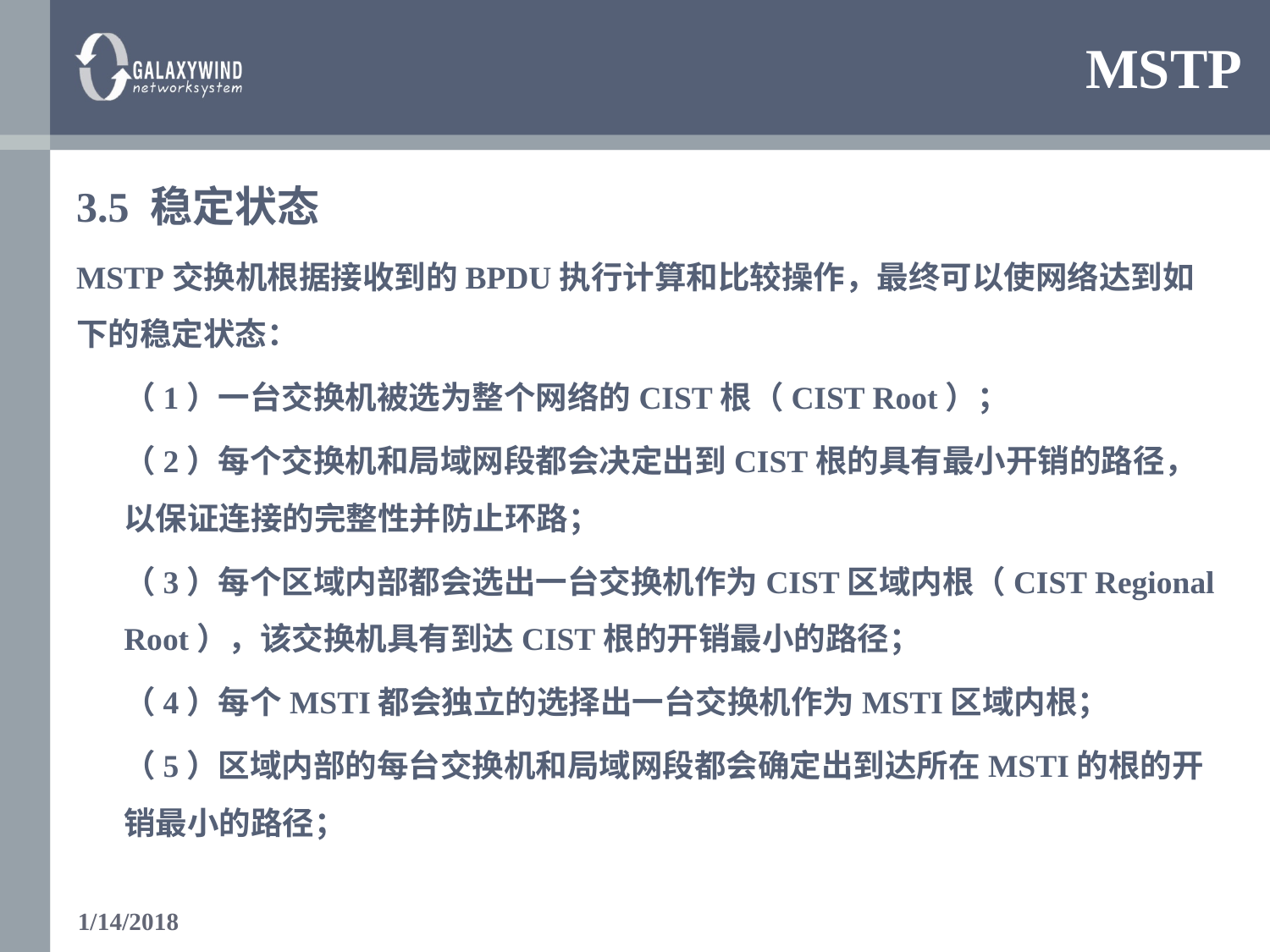

# MSTP
3.5 稳定状态
MSTP交换机根据接收到的BPDU执行计算和比较操作，最终可以使网络达到如下的稳定状态：
	（1）一台交换机被选为整个网络的CIST根（CIST Root）；
	（2）每个交换机和局域网段都会决定出到CIST根的具有最小开销的路径，以保证连接的完整性并防止环路；
	（3）每个区域内部都会选出一台交换机作为CIST区域内根（CIST Regional Root），该交换机具有到达CIST根的开销最小的路径；
	（4）每个MSTI都会独立的选择出一台交换机作为MSTI区域内根；
	（5）区域内部的每台交换机和局域网段都会确定出到达所在MSTI的根的开销最小的路径；
1/14/2018